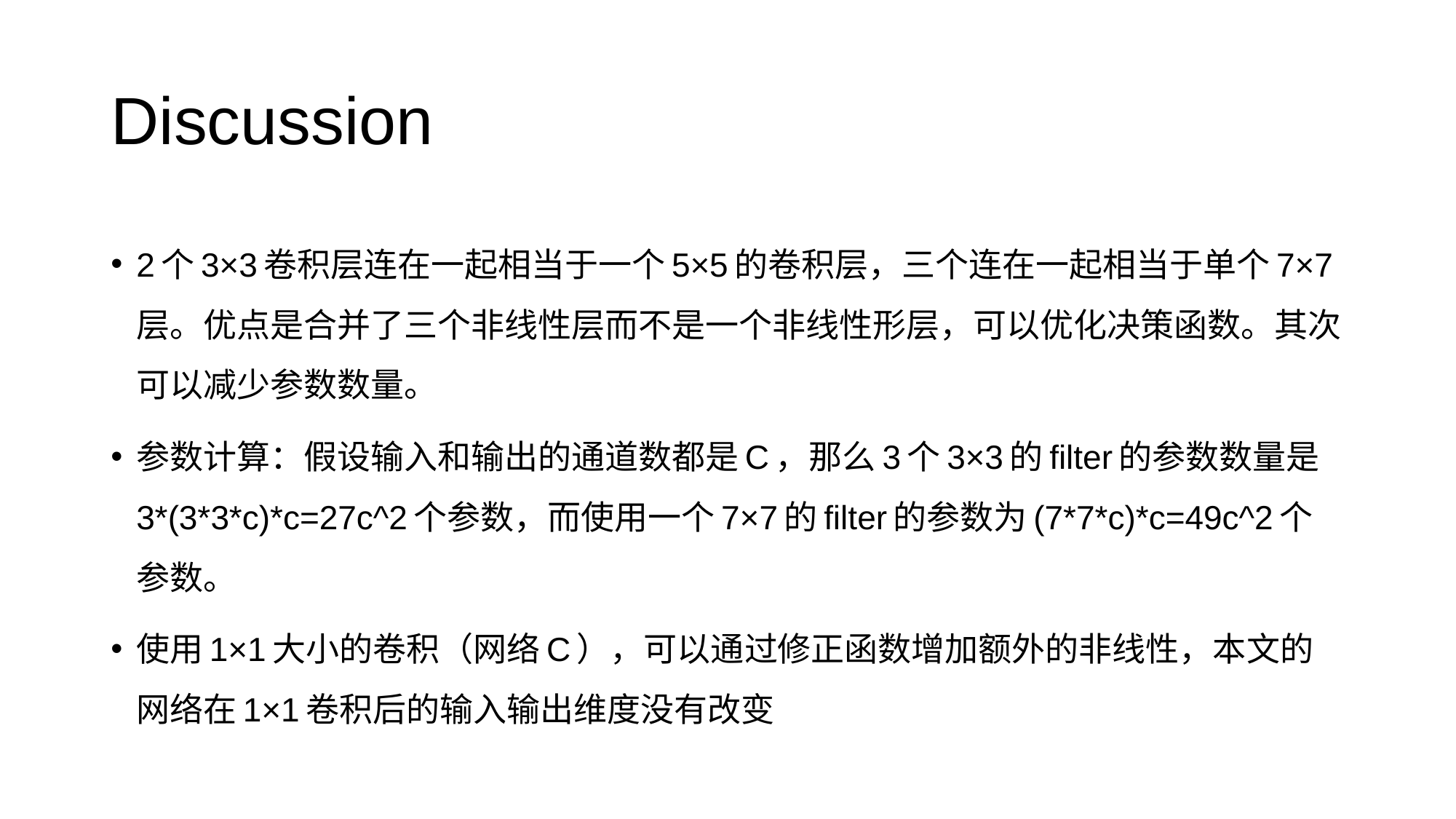

# Discussion
2个3×3卷积层连在一起相当于一个5×5的卷积层，三个连在一起相当于单个7×7层。优点是合并了三个非线性层而不是一个非线性形层，可以优化决策函数。其次可以减少参数数量。
参数计算：假设输入和输出的通道数都是C，那么3个3×3的filter的参数数量是3*(3*3*c)*c=27c^2个参数，而使用一个7×7的filter的参数为(7*7*c)*c=49c^2个参数。
使用1×1大小的卷积（网络C），可以通过修正函数增加额外的非线性，本文的网络在1×1卷积后的输入输出维度没有改变